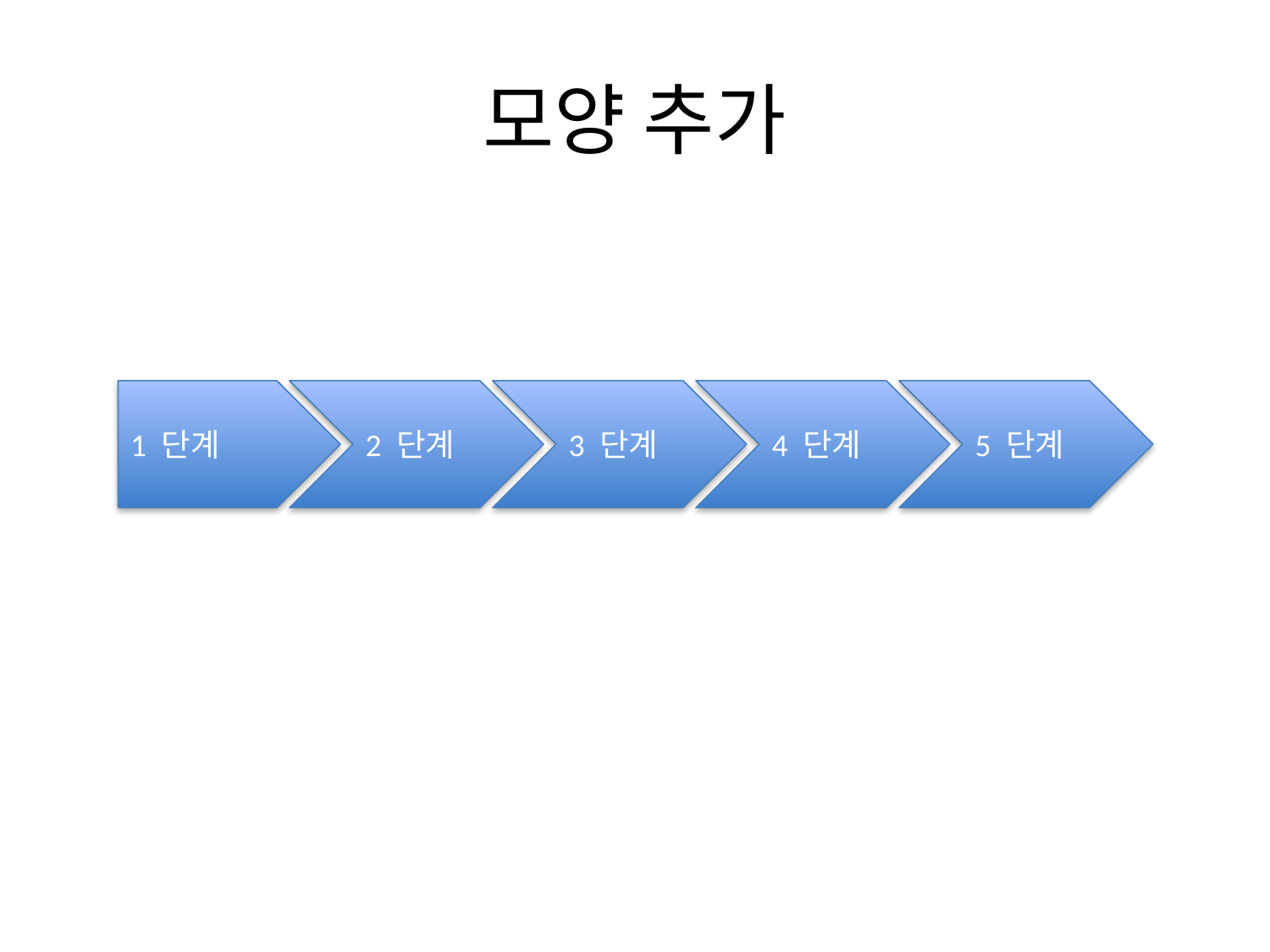

# 모양 추가
1 단계
2 단계
3 단계
4 단계
5 단계